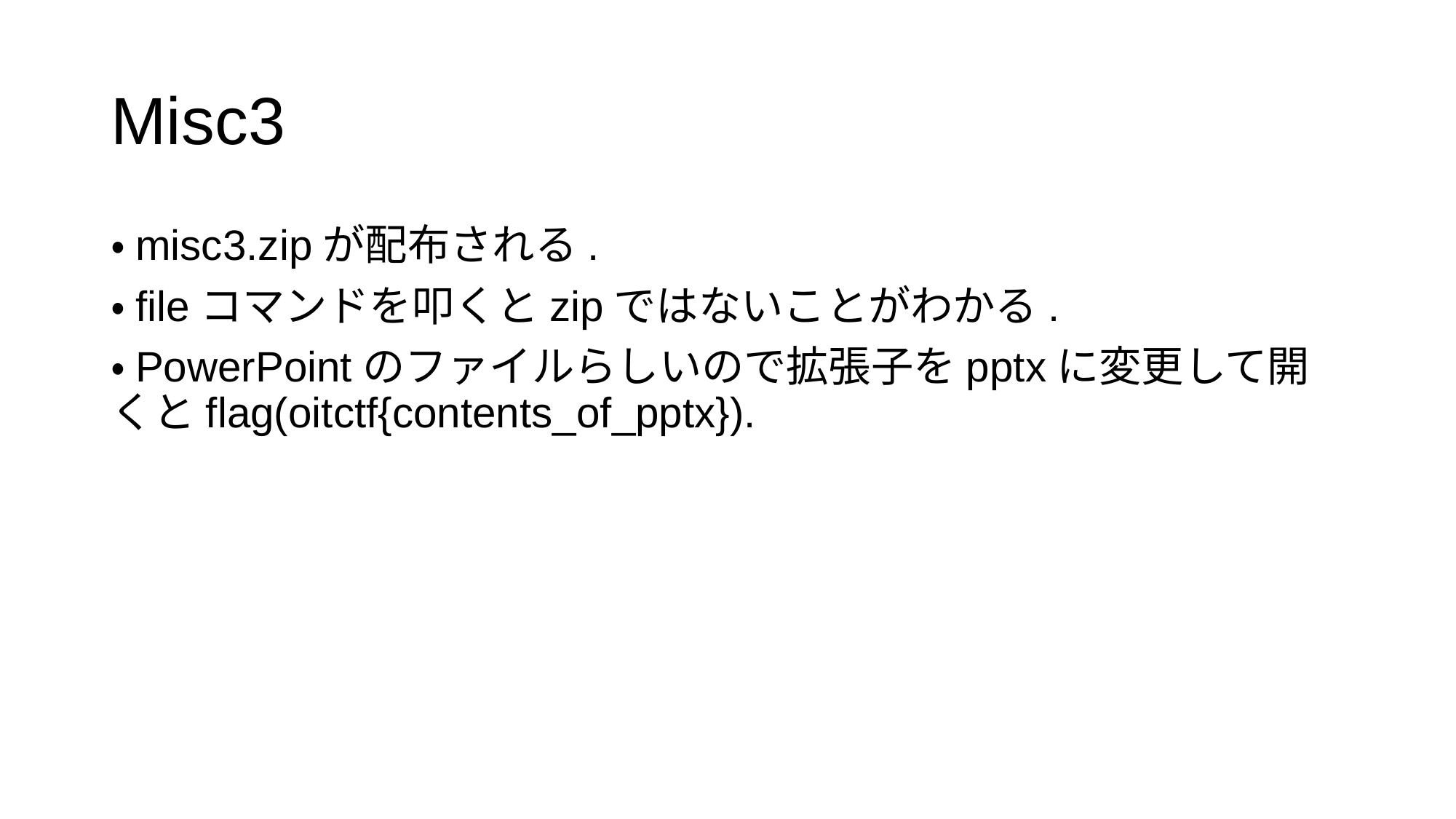

# Misc3
・misc3.zipが配布される.
・fileコマンドを叩くとzipではないことがわかる.
・PowerPointのファイルらしいので拡張子をpptxに変更して開くとflag(oitctf{contents_of_pptx}).